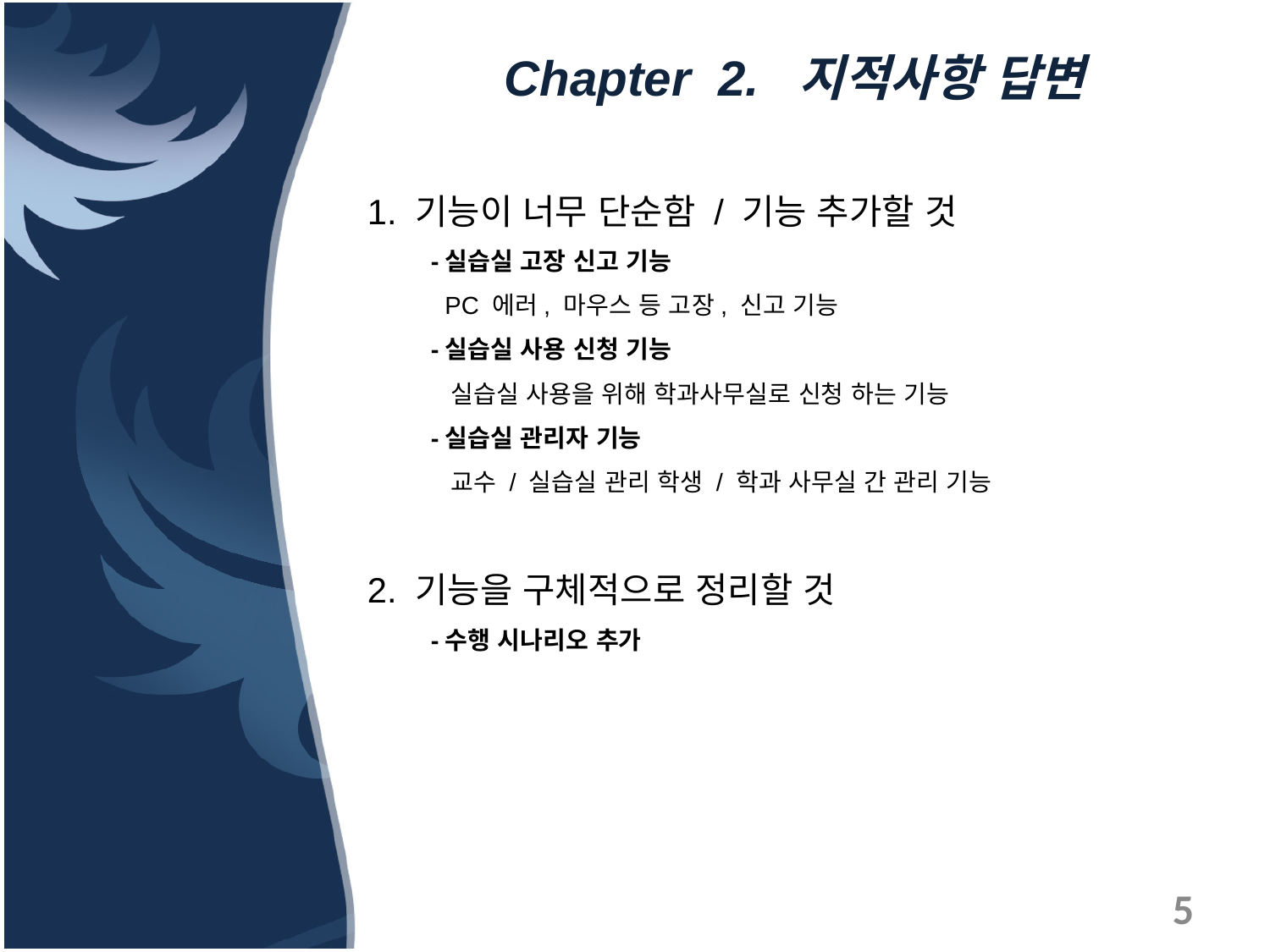

# Chapter  2.  지적사항 답변
1. 기능이 너무 단순함 / 기능 추가할 것
-실습실 고장 신고 기능
  PC 에러, 마우스 등 고장, 신고 기능
-실습실 사용 신청 기능
  실습실 사용을 위해 학과사무실로 신청 하는 기능
-실습실 관리자 기능
  교수 / 실습실 관리 학생 / 학과 사무실 간 관리 기능

2. 기능을 구체적으로 정리할 것
-수행 시나리오 추가
5